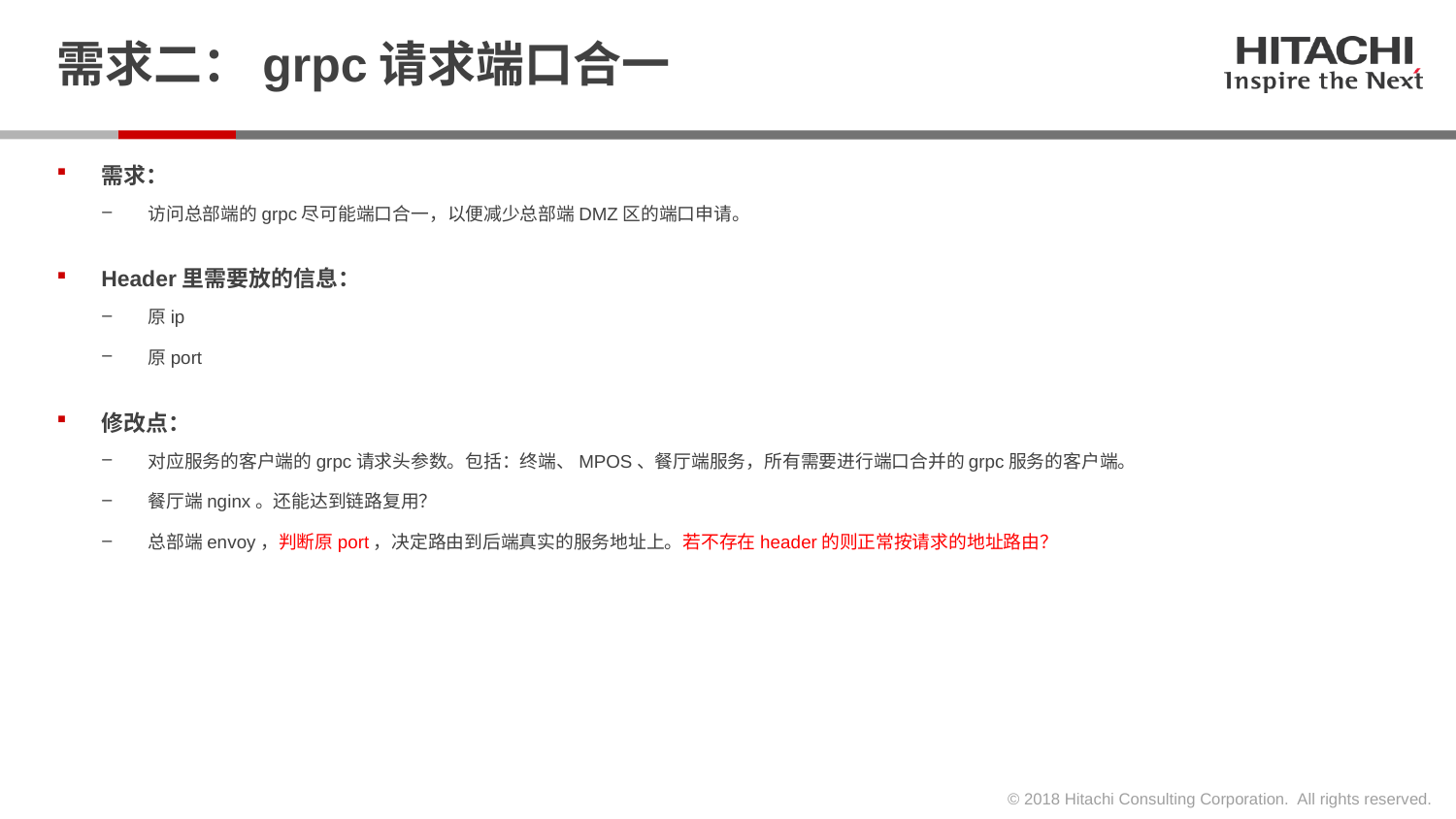

# 需求二：grpc请求端口合一
需求：
访问总部端的grpc尽可能端口合一，以便减少总部端DMZ区的端口申请。
Header里需要放的信息：
原ip
原port
修改点：
对应服务的客户端的grpc请求头参数。包括：终端、MPOS、餐厅端服务，所有需要进行端口合并的grpc服务的客户端。
餐厅端nginx。还能达到链路复用？
总部端envoy，判断原port，决定路由到后端真实的服务地址上。若不存在header的则正常按请求的地址路由？